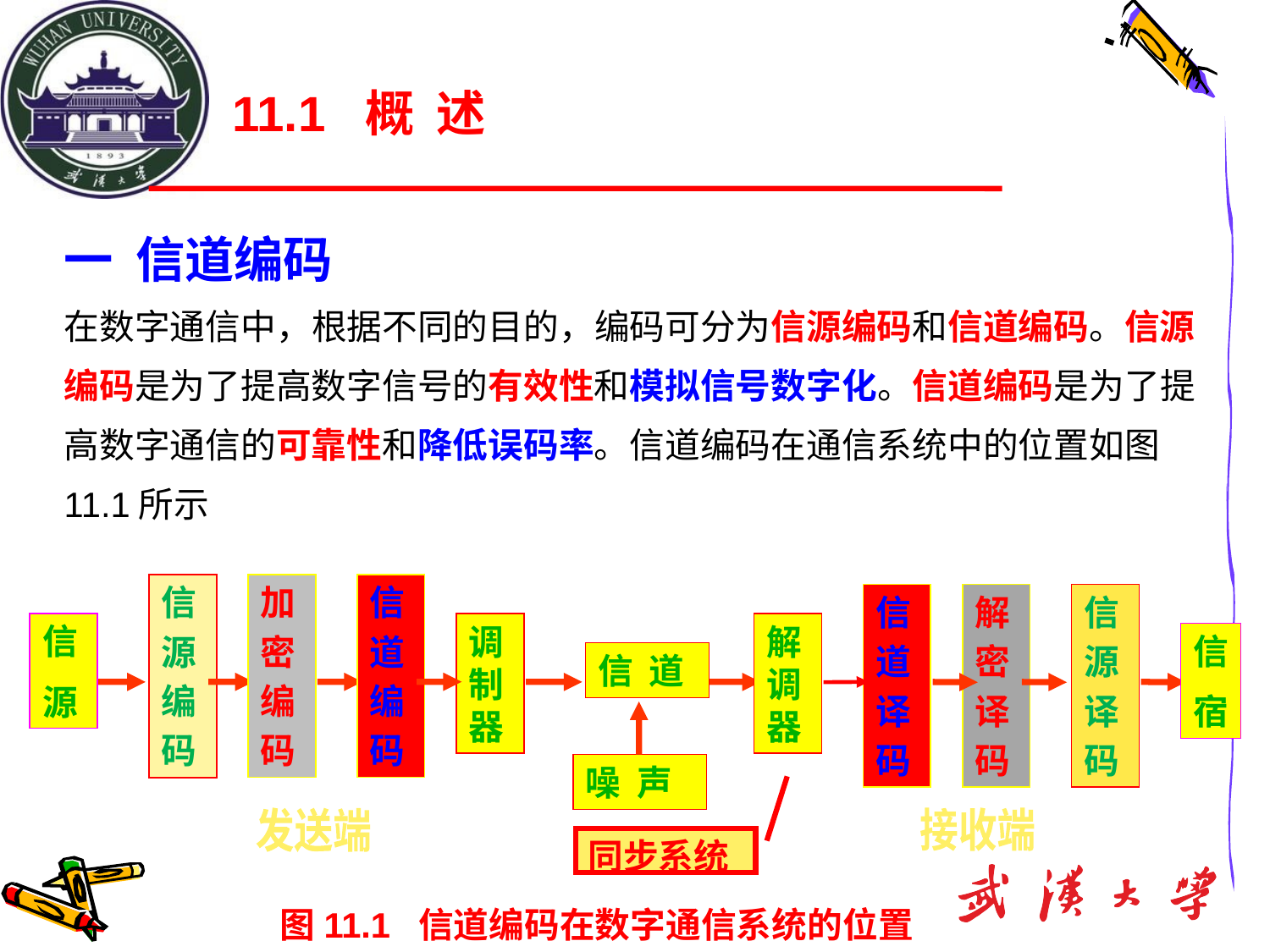

11.1  概  述
一  信道编码
在数字通信中，根据不同的目的，编码可分为信源编码和信道编码。信源编码是为了提高数字信号的有效性和模拟信号数字化。信道编码是为了提高数字通信的可靠性和降低误码率。信道编码在通信系统中的位置如图11.1所示

加
密
编
码

信
源
编
码

信
道
编
码

信
源
译
码
信
道
译
码

解
密
译
码

信
源
调制器
解调器

信
宿
信  道

噪  声
发送端
接收端
同步系统
图11.1  信道编码在数字通信系统的位置